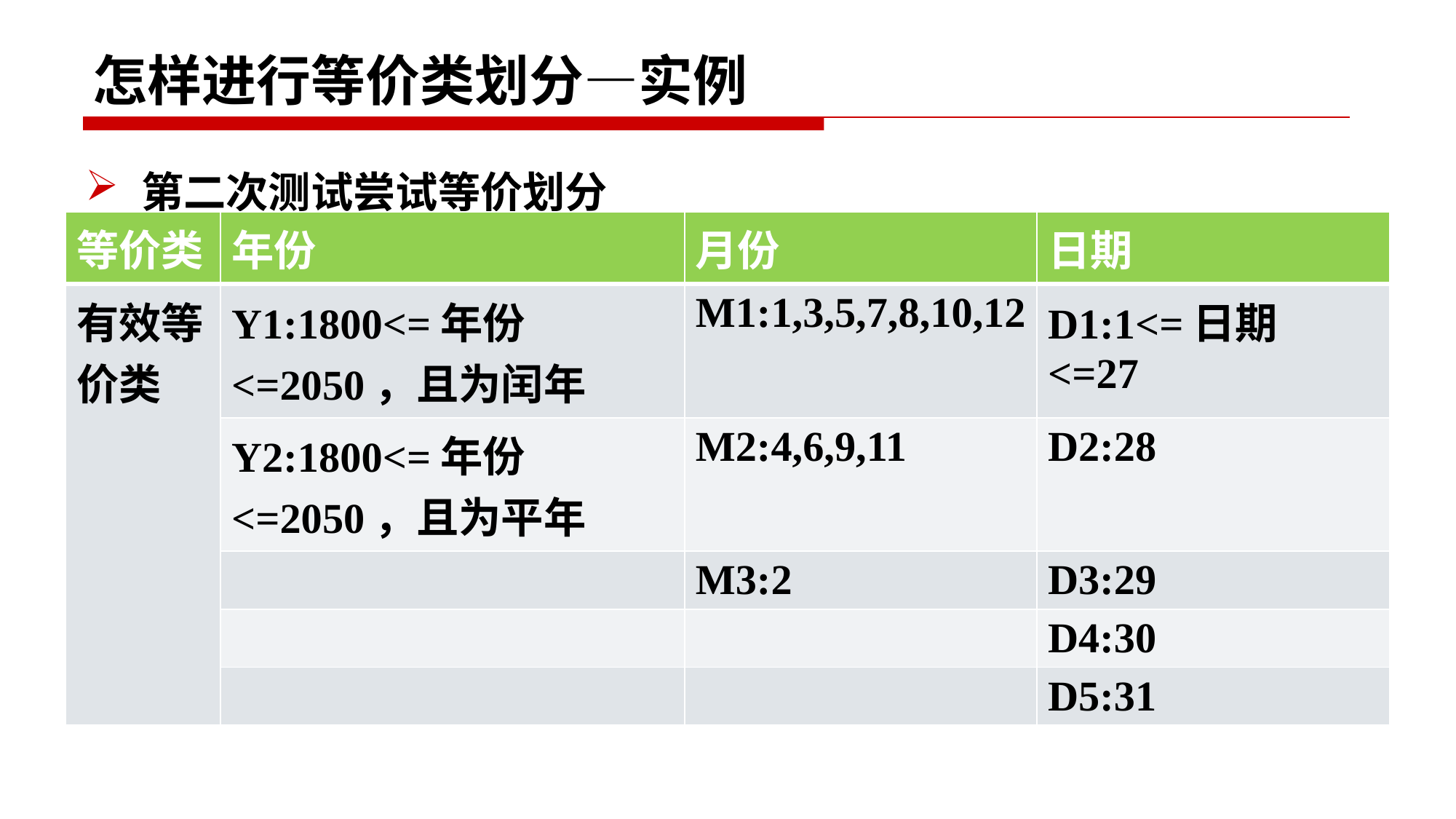

# 怎样进行等价类划分—实例
第二次测试尝试等价划分
| 等价类 | 年份 | 月份 | 日期 |
| --- | --- | --- | --- |
| 有效等价类 | Y1:1800<=年份<=2050，且为闰年 | M1:1,3,5,7,8,10,12 | D1:1<=日期<=27 |
|  | Y2:1800<=年份<=2050，且为平年 | M2:4,6,9,11 | D2:28 |
|  |  | M3:2 | D3:29 |
|  |  |  | D4:30 |
|  |  |  | D5:31 |